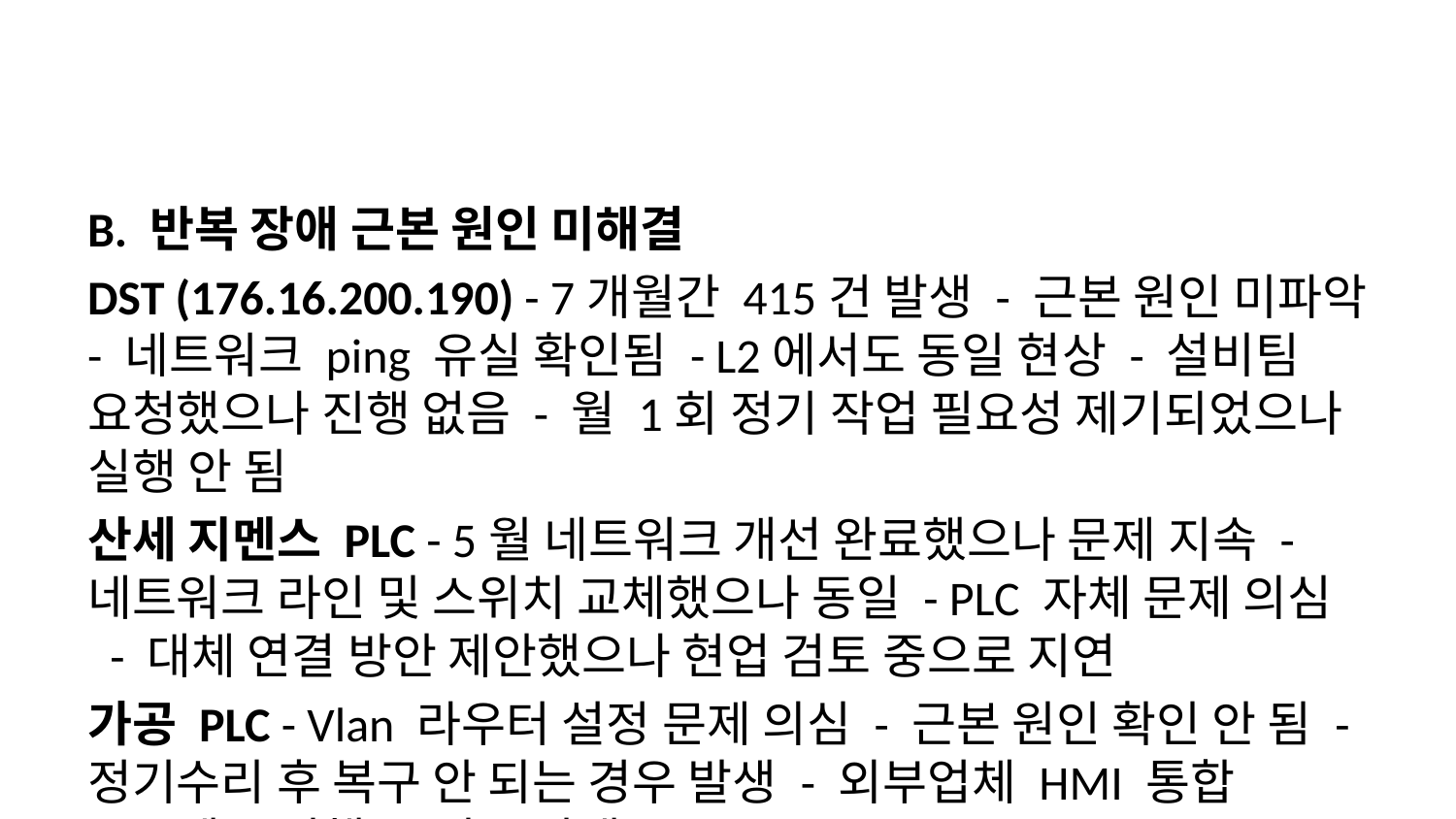

B. 반복 장애 근본 원인 미해결
DST (176.16.200.190) - 7개월간 415건 발생 - 근본 원인 미파악 - 네트워크 ping 유실 확인됨 - L2에서도 동일 현상 - 설비팀 요청했으나 진행 없음 - 월 1회 정기 작업 필요성 제기되었으나 실행 안 됨
산세 지멘스 PLC - 5월 네트워크 개선 완료했으나 문제 지속 - 네트워크 라인 및 스위치 교체했으나 동일 - PLC 자체 문제 의심 - 대체 연결 방안 제안했으나 현업 검토 중으로 지연
가공 PLC - Vlan 라우터 설정 문제 의심 - 근본 원인 확인 안 됨 - 정기수리 후 복구 안 되는 경우 발생 - 외부업체 HMI 통합 프로젝트 진행 중 이슈 발생